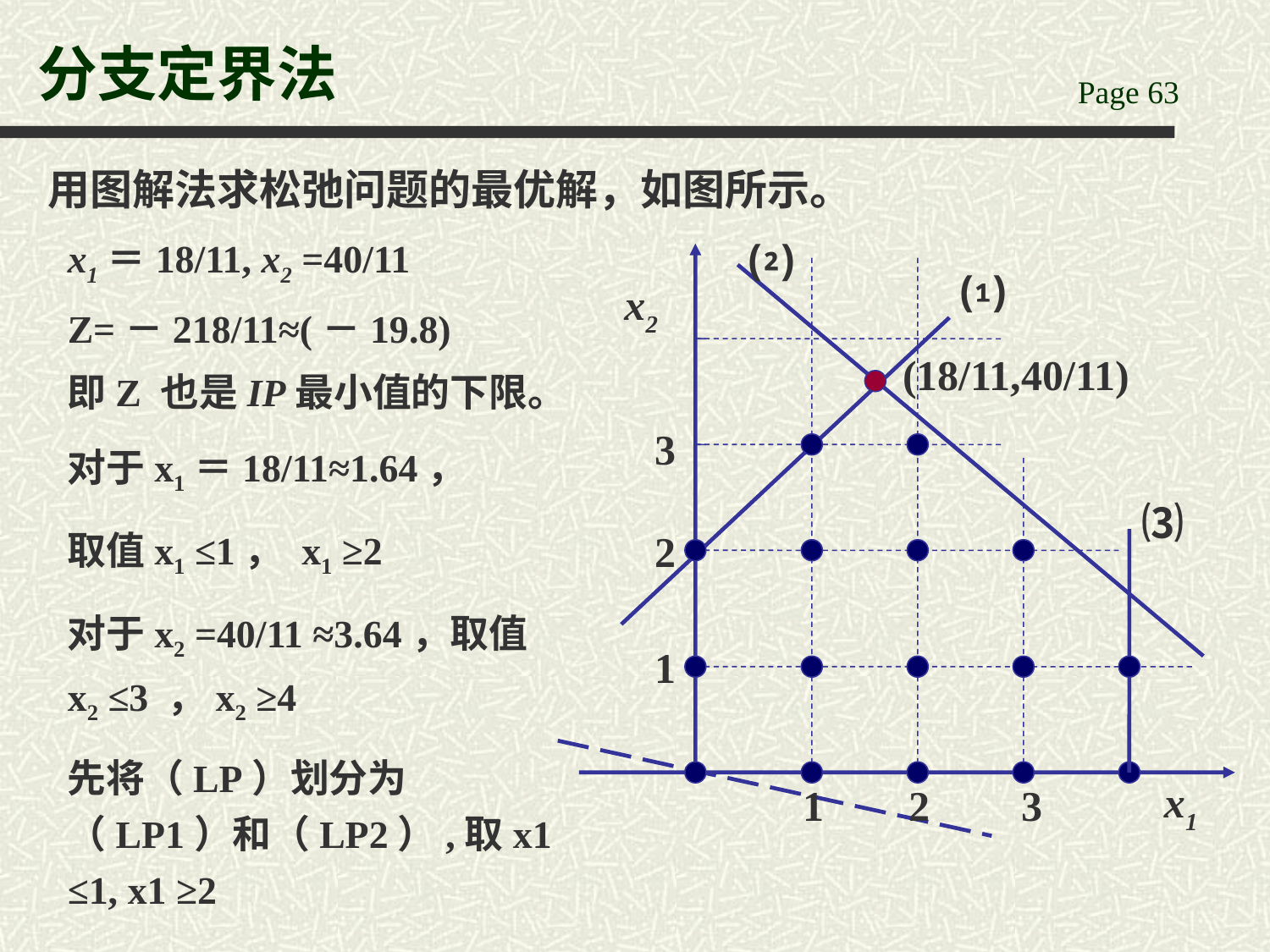

# 分支定界法
用图解法求松弛问题的最优解，如图所示。
x1＝18/11, x2 =40/11
Z=－218/11≈(－19.8)
即Z 也是IP最小值的下限。
⑵

⑴

x2

(18/11,40/11)

3
对于x1＝18/11≈1.64，
取值x1 ≤1， x1 ≥2
对于x2 =40/11 ≈3.64，取值x2 ≤3 ，x2 ≥4
先将（LP）划分为（LP1）和（LP2）,取x1 ≤1, x1 ≥2

⑶
2

1

x1

1

2
3